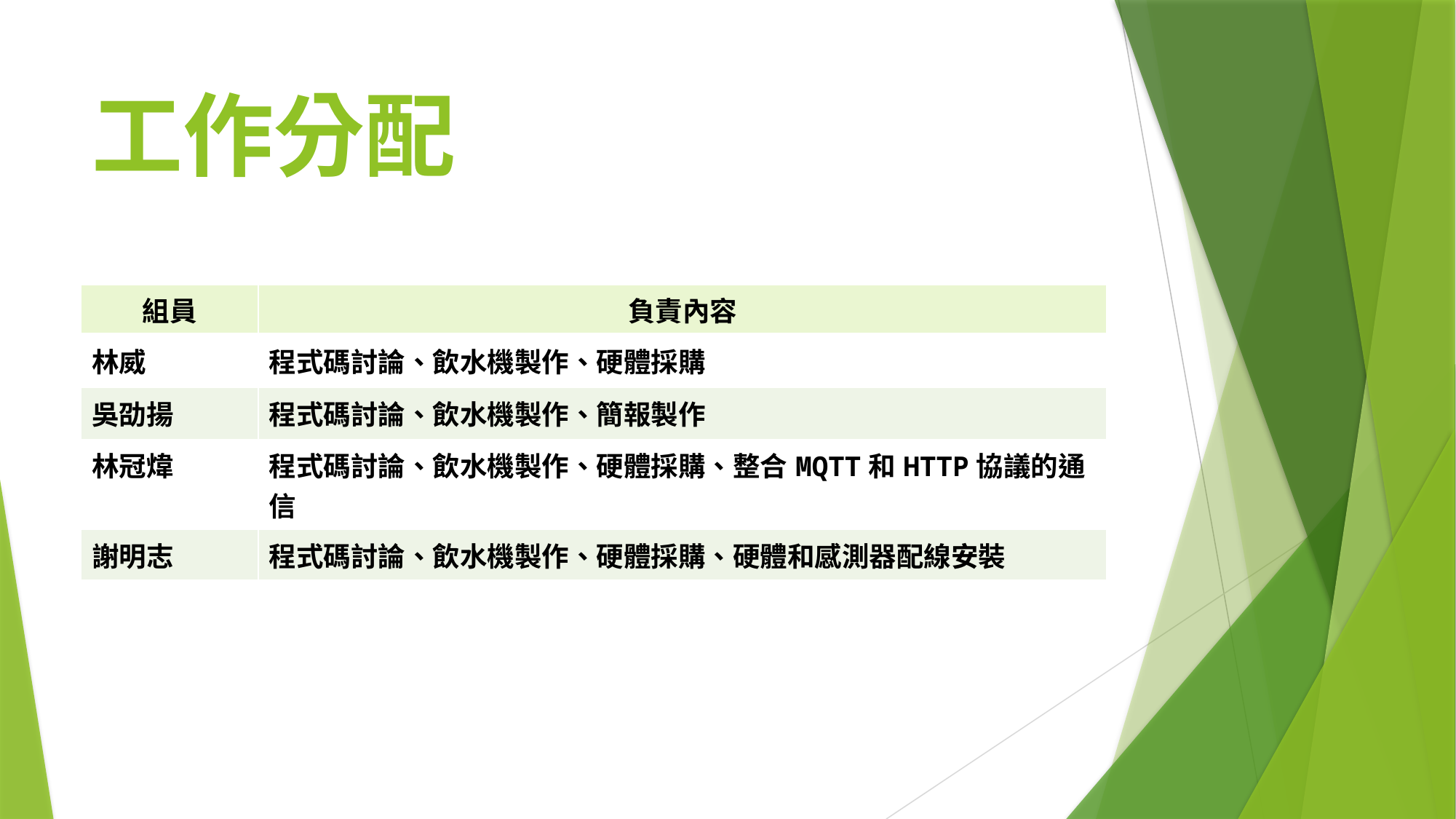

# 工作分配
| 組員 | 負責內容 |
| --- | --- |
| 林威 | 程式碼討論、飲水機製作、硬體採購 |
| 吳劭揚 | 程式碼討論、飲水機製作、簡報製作 |
| 林冠煒 | 程式碼討論、飲水機製作、硬體採購、整合MQTT和HTTP協議的通信 |
| 謝明志 | 程式碼討論、飲水機製作、硬體採購、硬體和感測器配線安裝 |